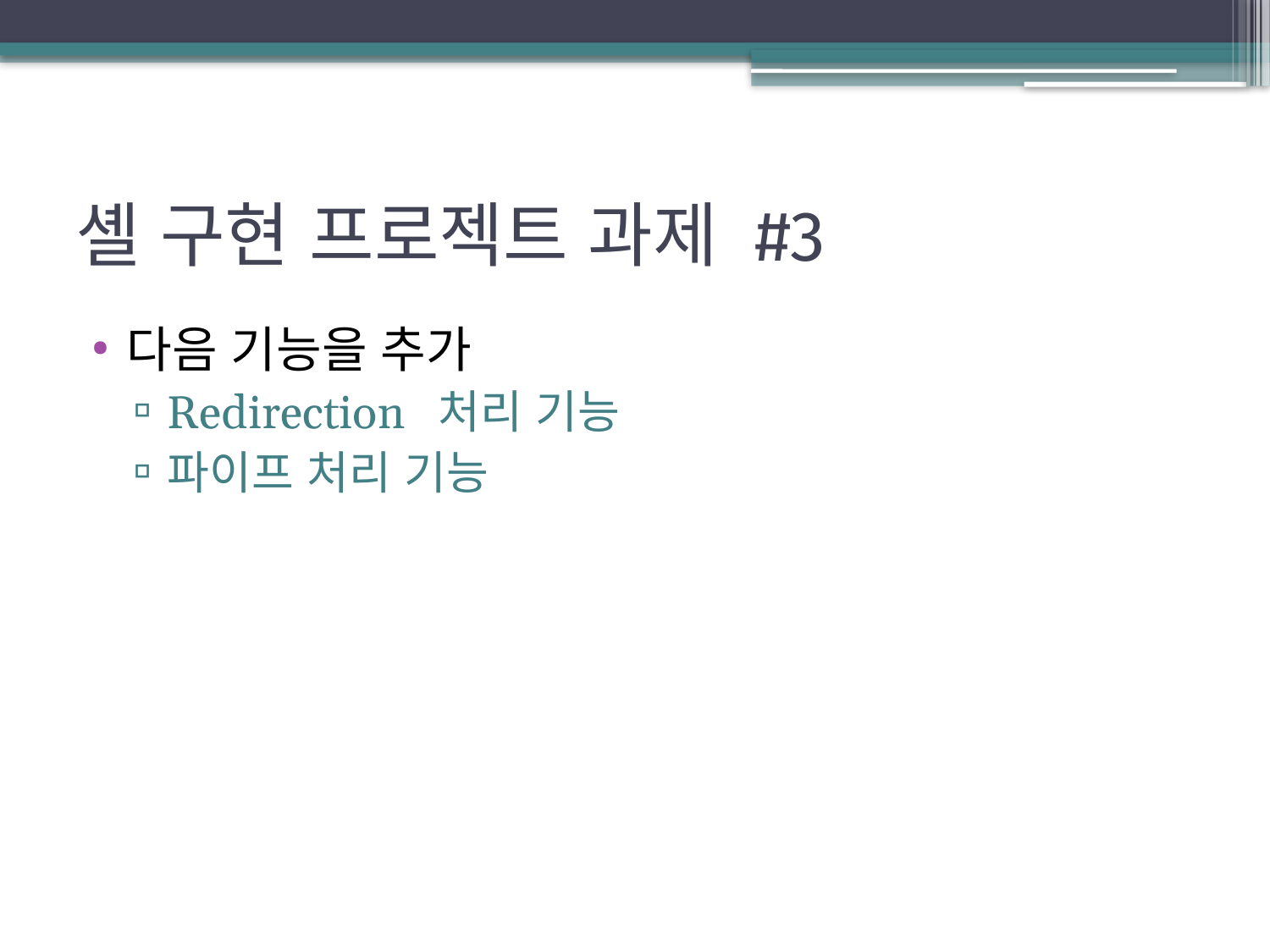

# 셸 구현 프로젝트 과제 #3
다음 기능을 추가
Redirection  처리 기능
파이프 처리 기능